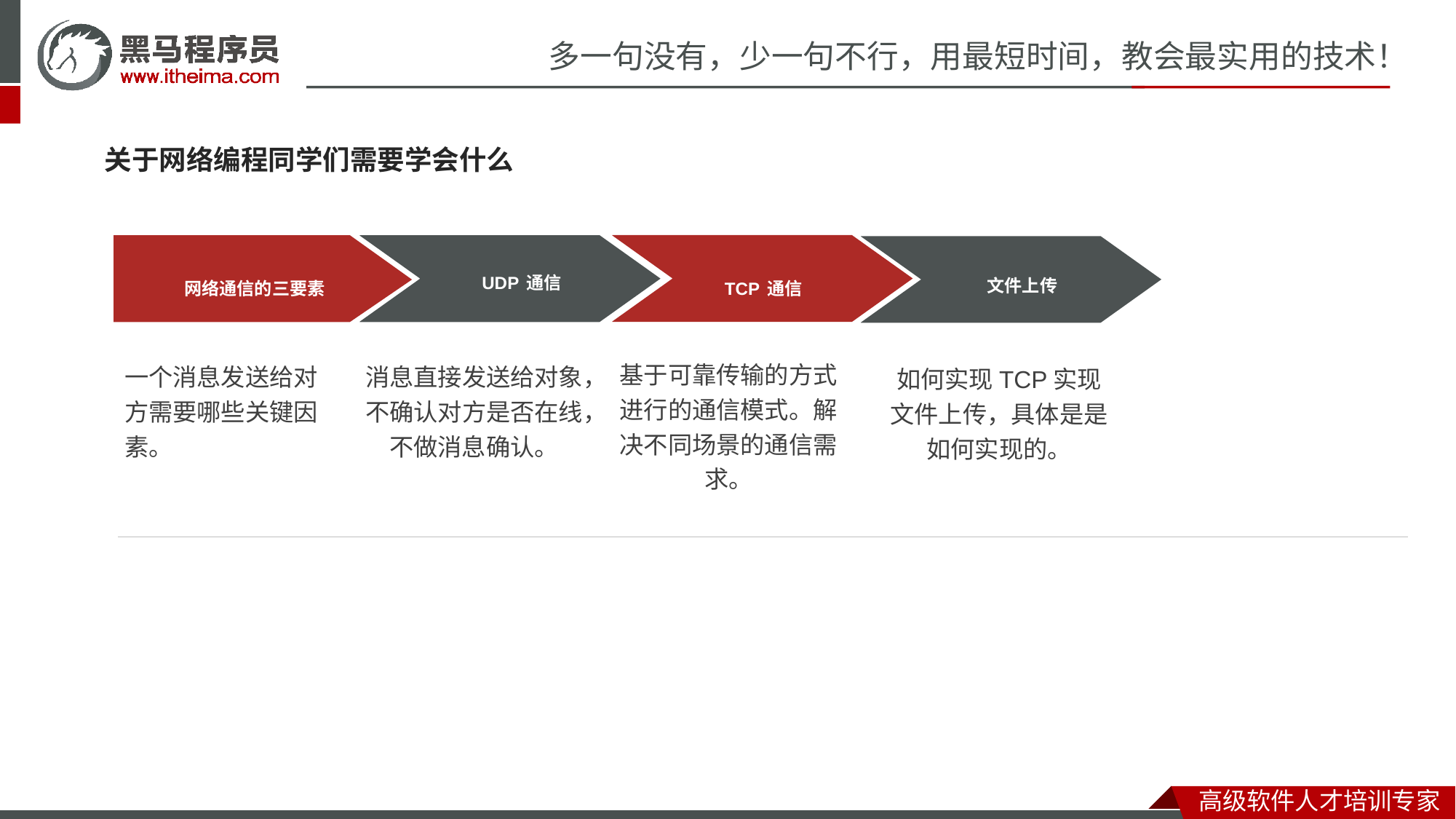

关于网络编程同学们需要学会什么

模拟BS系统
UDP通信
网络通信的三要素
TCP通信
文件上传
基于可靠传输的方式进行的通信模式。解决不同场景的通信需求。

一个消息发送给对方需要哪些关键因素。
消息直接发送给对象，不确认对方是否在线，不做消息确认。

如何实现TCP实现文件上传，具体是是如何实现的。